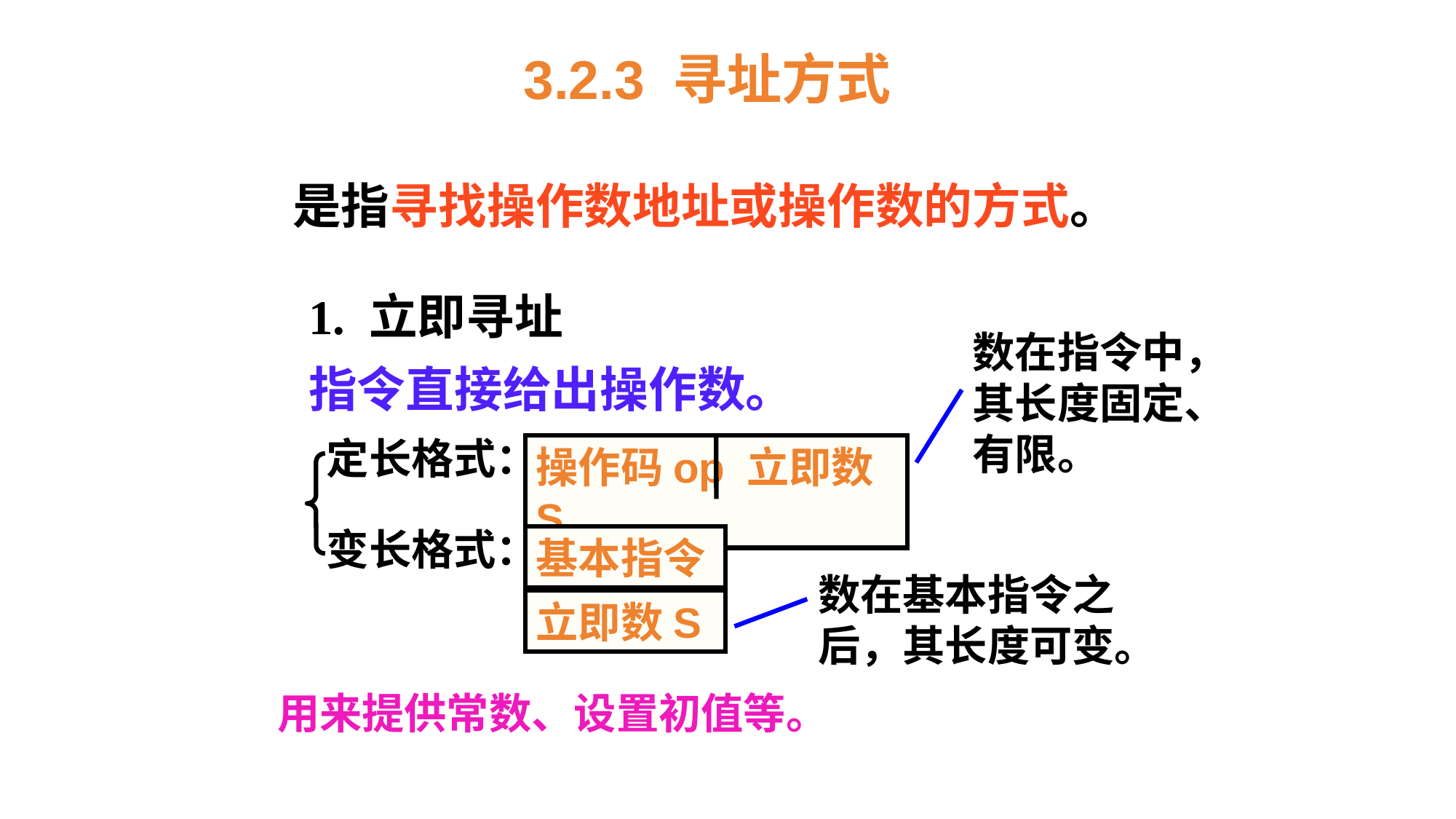

3.2.3 寻址方式
是指寻找操作数地址或操作数的方式。
1. 立即寻址
数在指令中，其长度固定、有限。
指令直接给出操作数。

定长格式：
操作码op 立即数S

变长格式：
基本指令
立即数S
数在基本指令之后，其长度可变。

用来提供常数、设置初值等。